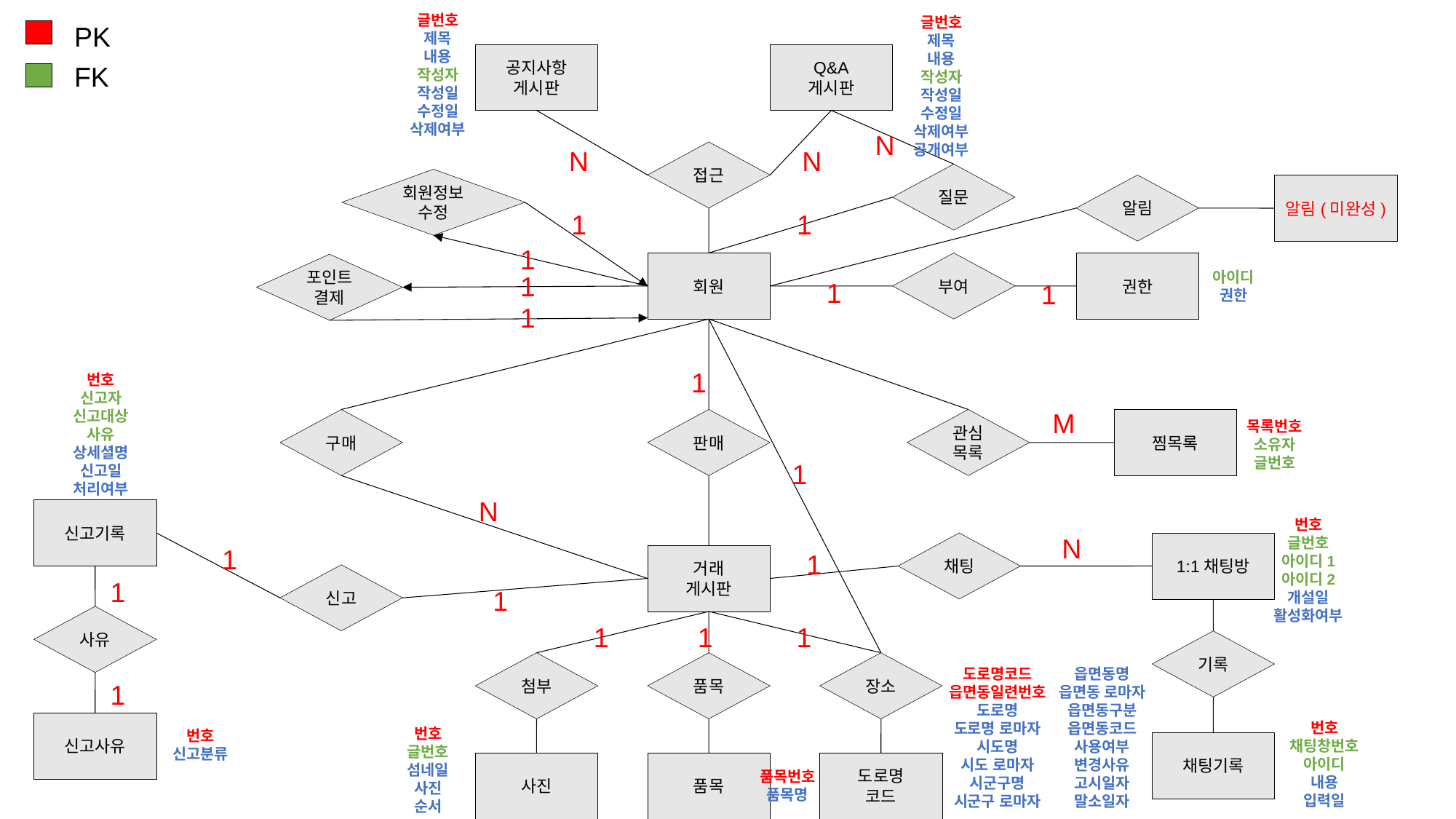

글번호
제목
내용
작성자
작성일
수정일
삭제여부
글번호
제목
내용
작성자
작성일
수정일
삭제여부
공개여부
PK

공지사항
게시판
Q&A
게시판
FK

N
N
N
접근
질문
회원정보수정
알림
알림(미완성)
1
1
1
회원
부여
권한
포인트
결제
아이디
권한
1
1
1
1
1
번호
신고자
신고대상
사유
상세셜명
신고일
처리여부
M
구매
판매
관심목록
찜목록
목록번호
소유자
글번호
1
N
신고기록
번호
글번호
아이디1
아이디2
개설일
활성화여부
N
채팅
1:1채팅방
1
1
거래
게시판
신고
1
1
사유
1
1
1
기록
첨부
품목
장소
도로명코드
읍면동일련번호
도로명
도로명 로마자
시도명
시도 로마자
시군구명
시군구 로마자
읍면동명
읍면동 로마자
읍면동구분
읍면동코드
사용여부
변경사유
고시일자
말소일자
1
신고사유
번호
채팅창번호
아이디
내용
입력일
번호
글번호
섬네일
사진
순서
번호
신고분류
채팅기록
사진
품목
도로명
코드
품목번호
품목명